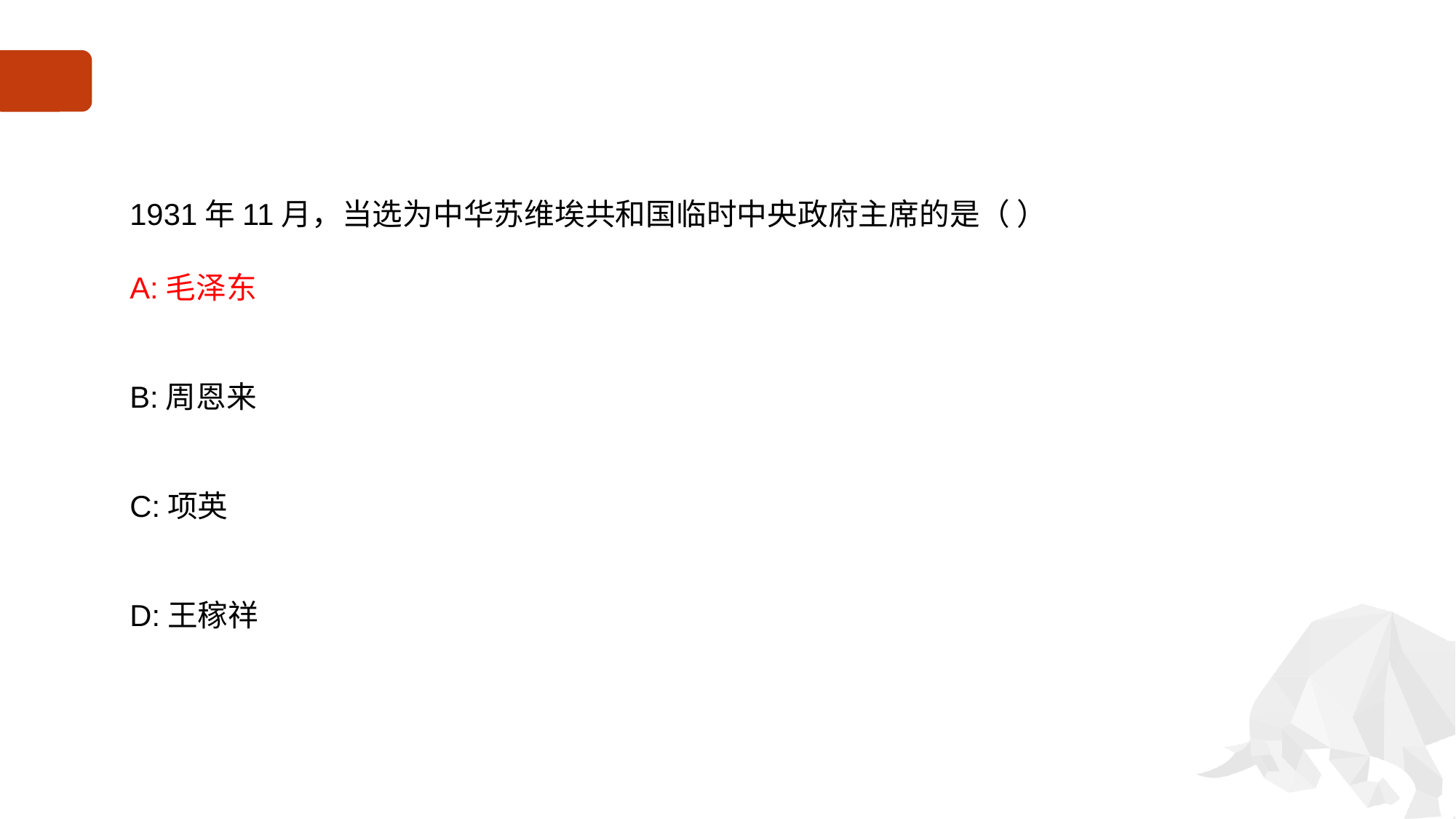

#
1931年11月，当选为中华苏维埃共和国临时中央政府主席的是（ ）

A:毛泽东

B:周恩来

C:项英

D:王稼祥